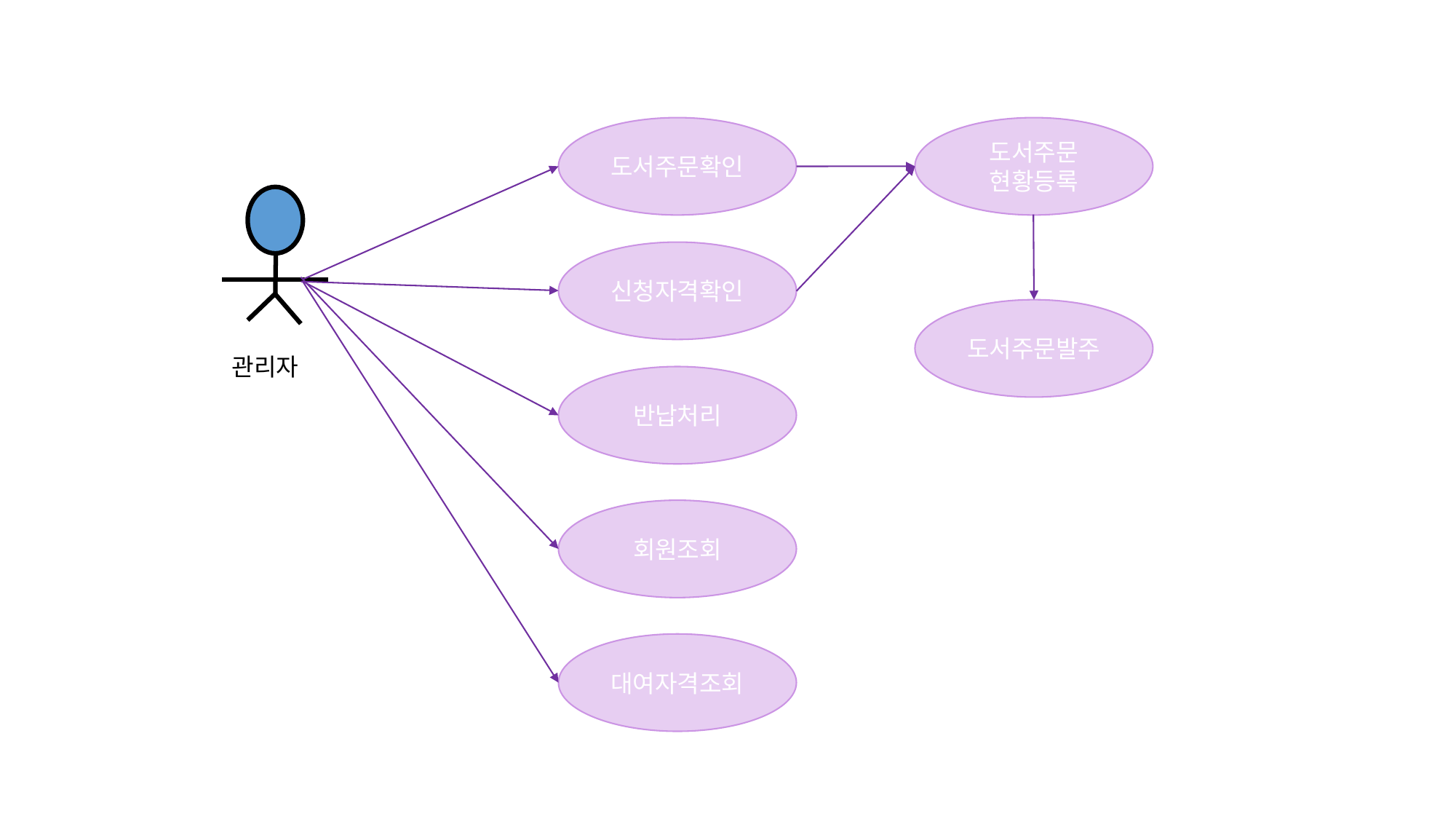

도서주문
현황등록
도서주문확인

신청자격확인
도서주문발주
관리자
반납처리
회원조회
대여자격조회